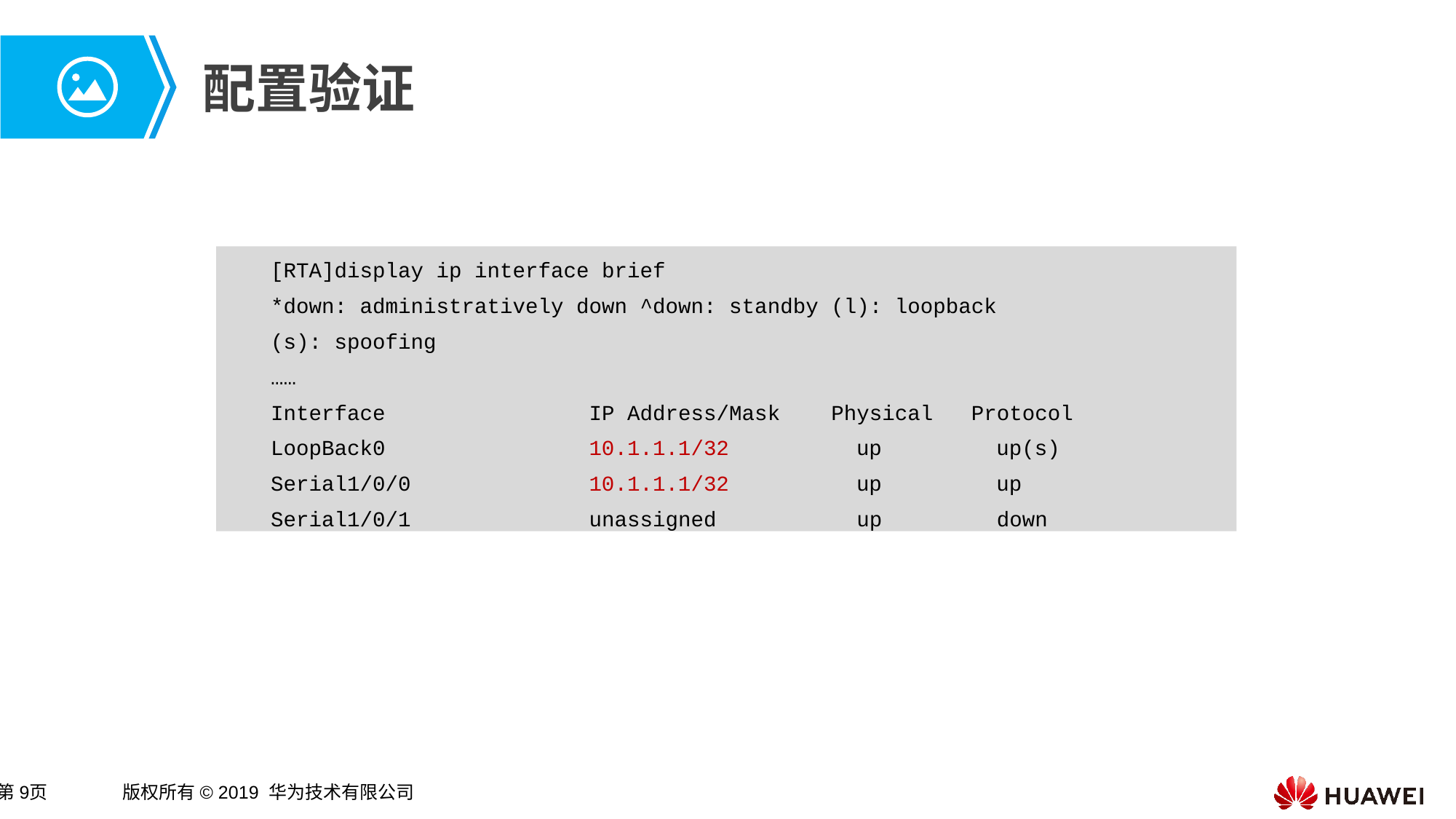

# 配置验证
[RTA]display ip interface brief
*down: administratively down ^down: standby (l): loopback
(s): spoofing
……
Interface                IP Address/Mask    Physical   Protocol
LoopBack0                10.1.1.1/32          up         up(s)
Serial1/0/0              10.1.1.1/32          up         up
Serial1/0/1              unassigned           up         down